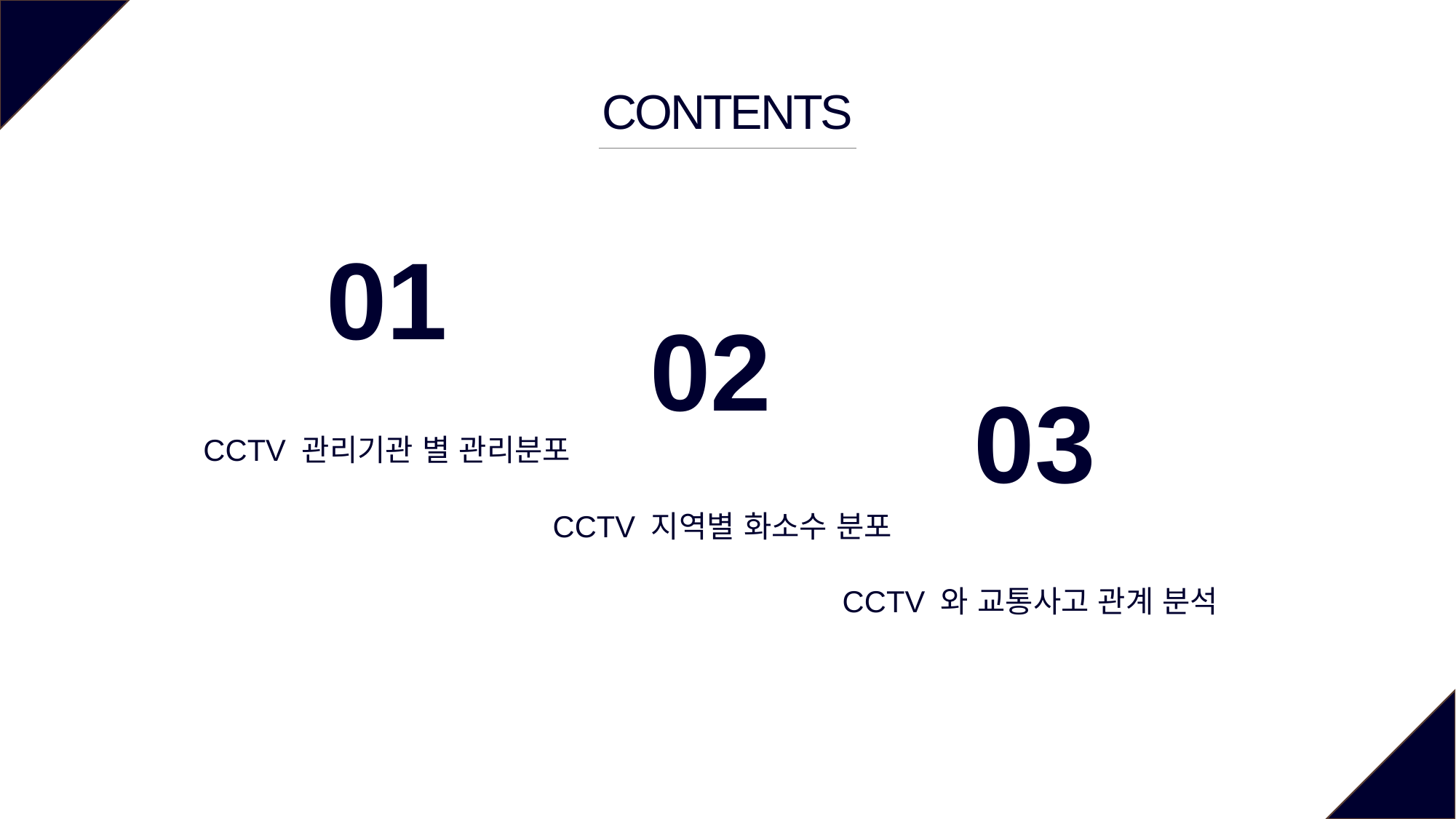

CONTENTS
01
02
03
CCTV 관리기관 별 관리분포
CCTV 지역별 화소수 분포
CCTV 와 교통사고 관계 분석